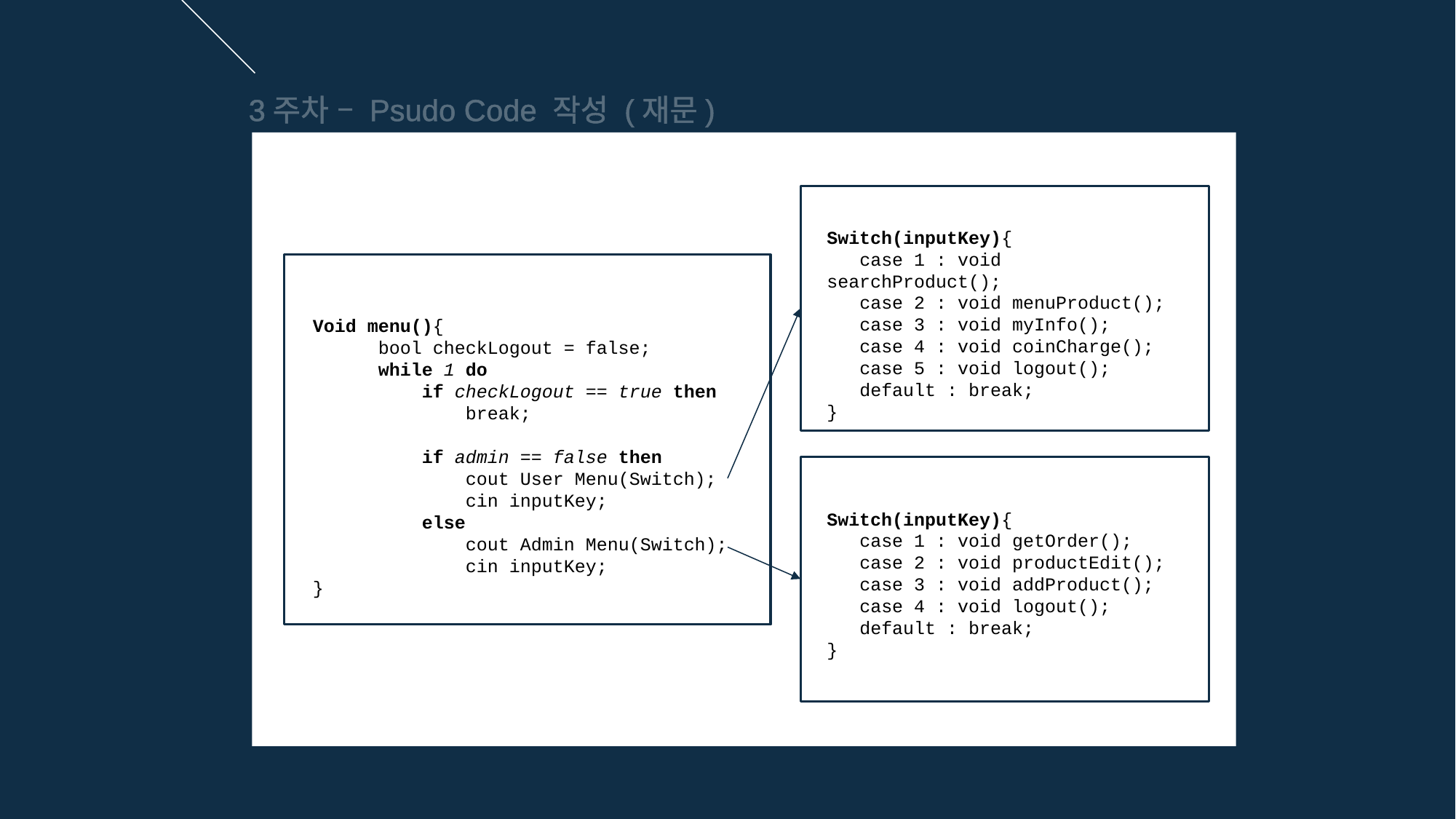

3주차 – Psudo Code 작성 (재문)

Switch(inputKey){
   case 1 : void searchProduct();
   case 2 : void menuProduct();
   case 3 : void myInfo();
   case 4 : void coinCharge();
   case 5 : void logout();
   default : break;
}

Void menu(){
      bool checkLogout = false;
      while 1 do
	if checkLogout == true then
	    break;

	if admin == false then
	    cout User Menu(Switch);
	    cin inputKey;
	else
	    cout Admin Menu(Switch);
	    cin inputKey;
}

Switch(inputKey){
   case 1 : void getOrder();
   case 2 : void productEdit();
   case 3 : void addProduct();
   case 4 : void logout();
   default : break;
}